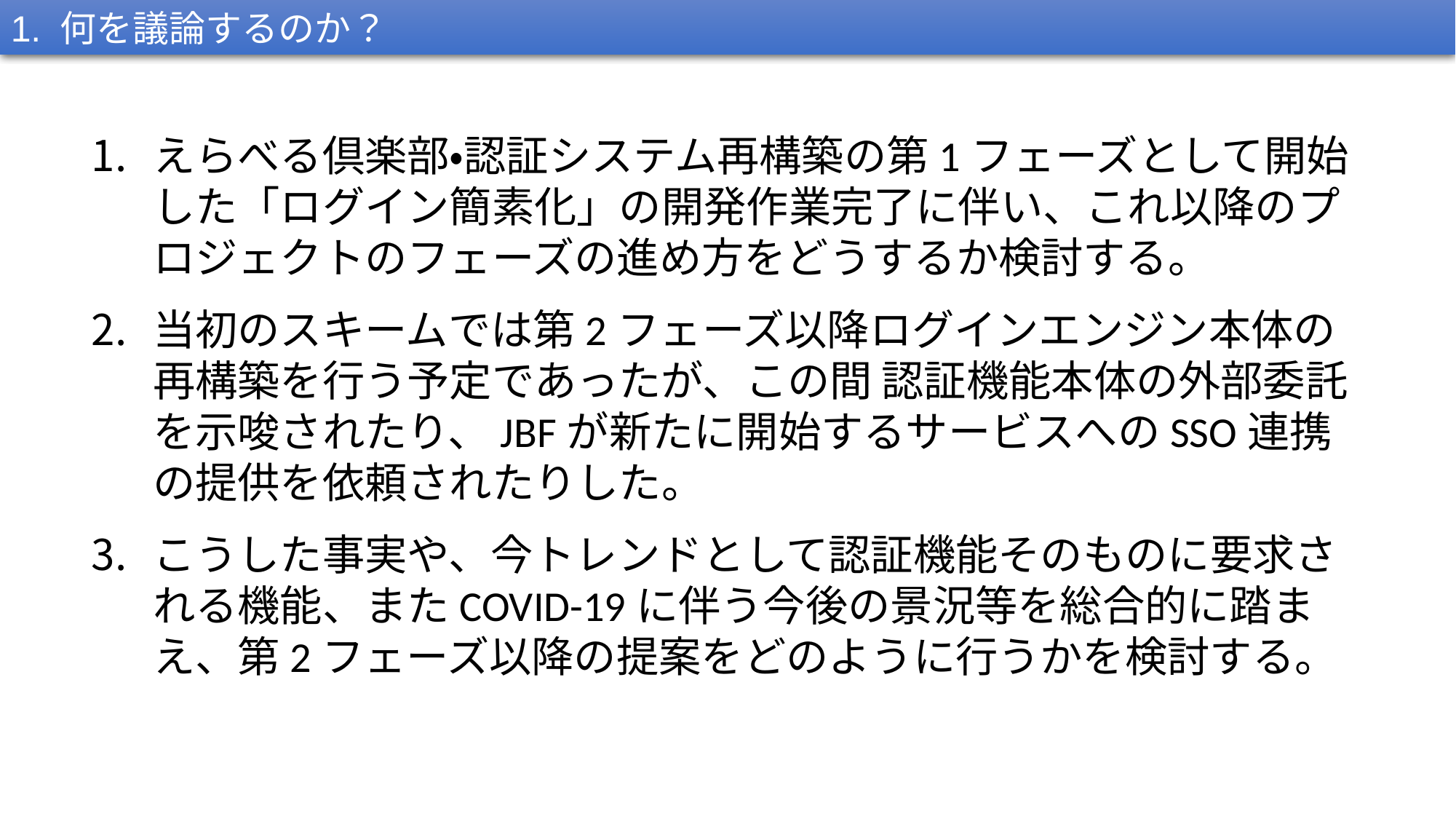

1. 何を議論するのか？

えらべる倶楽部・認証システム再構築の第1フェーズとして開始した「ログイン簡素化」の開発作業完了に伴い、これ以降のプロジェクトのフェーズの進め方をどうするか検討する。
当初のスキームでは第2フェーズ以降ログインエンジン本体の再構築を行う予定であったが、この間 認証機能本体の外部委託を示唆されたり、JBFが新たに開始するサービスへのSSO連携の提供を依頼されたりした。
こうした事実や、今トレンドとして認証機能そのものに要求される機能、またCOVID-19に伴う今後の景況等を総合的に踏まえ、第2フェーズ以降の提案をどのように行うかを検討する。